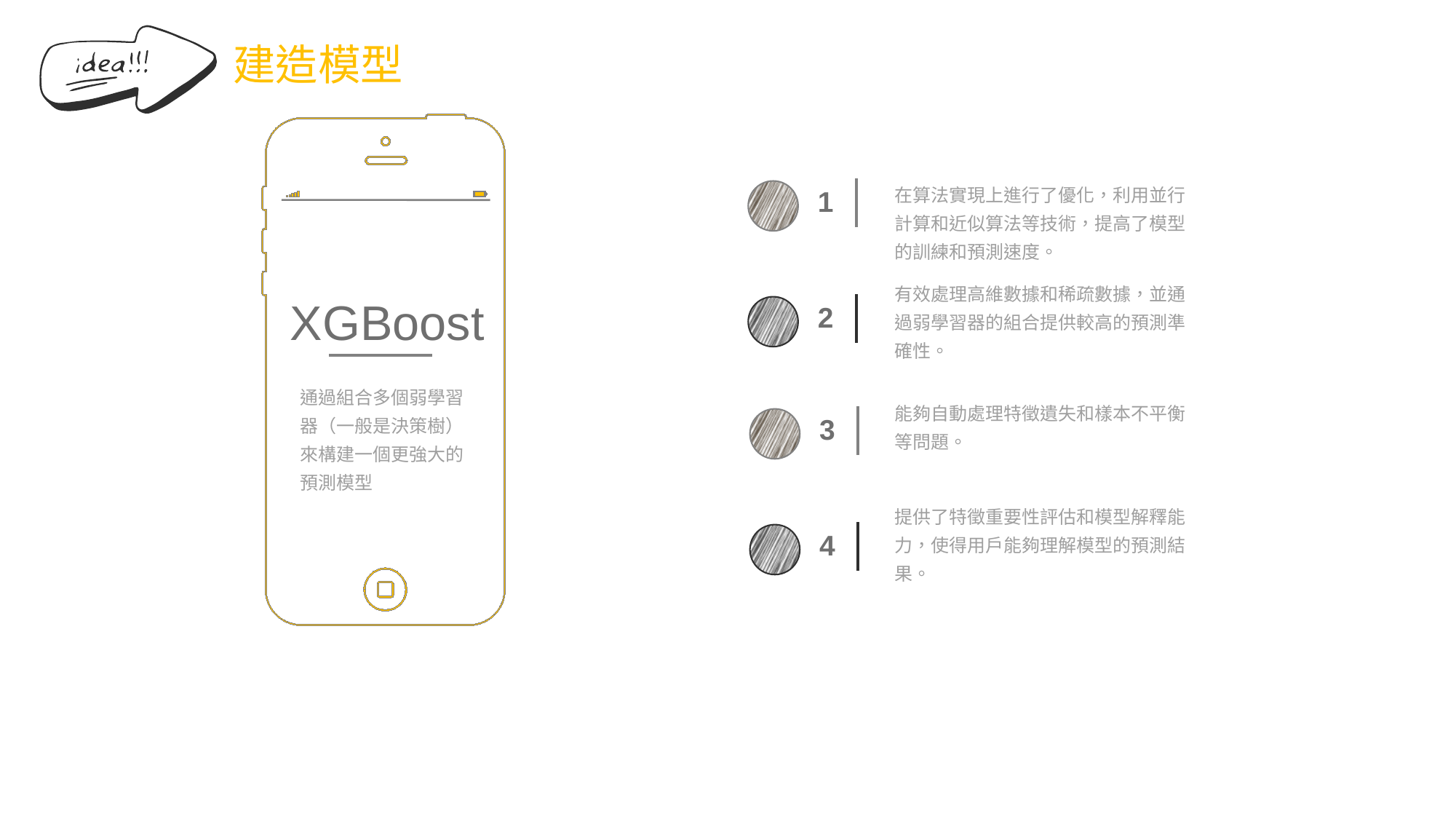

建造模型

在算法實現上進行了優化，利用並行計算和近似算法等技術，提高了模型的訓練和預測速度。
1

有效處理高維數據和稀疏數據，並通過弱學習器的組合提供較高的預測準確性。
XGBoost
2

通過組合多個弱學習器（一般是決策樹）來構建一個更強大的預測模型
能夠自動處理特徵遺失和樣本不平衡等問題。
3

提供了特徵重要性評估和模型解釋能力，使得用戶能夠理解模型的預測結果。
4